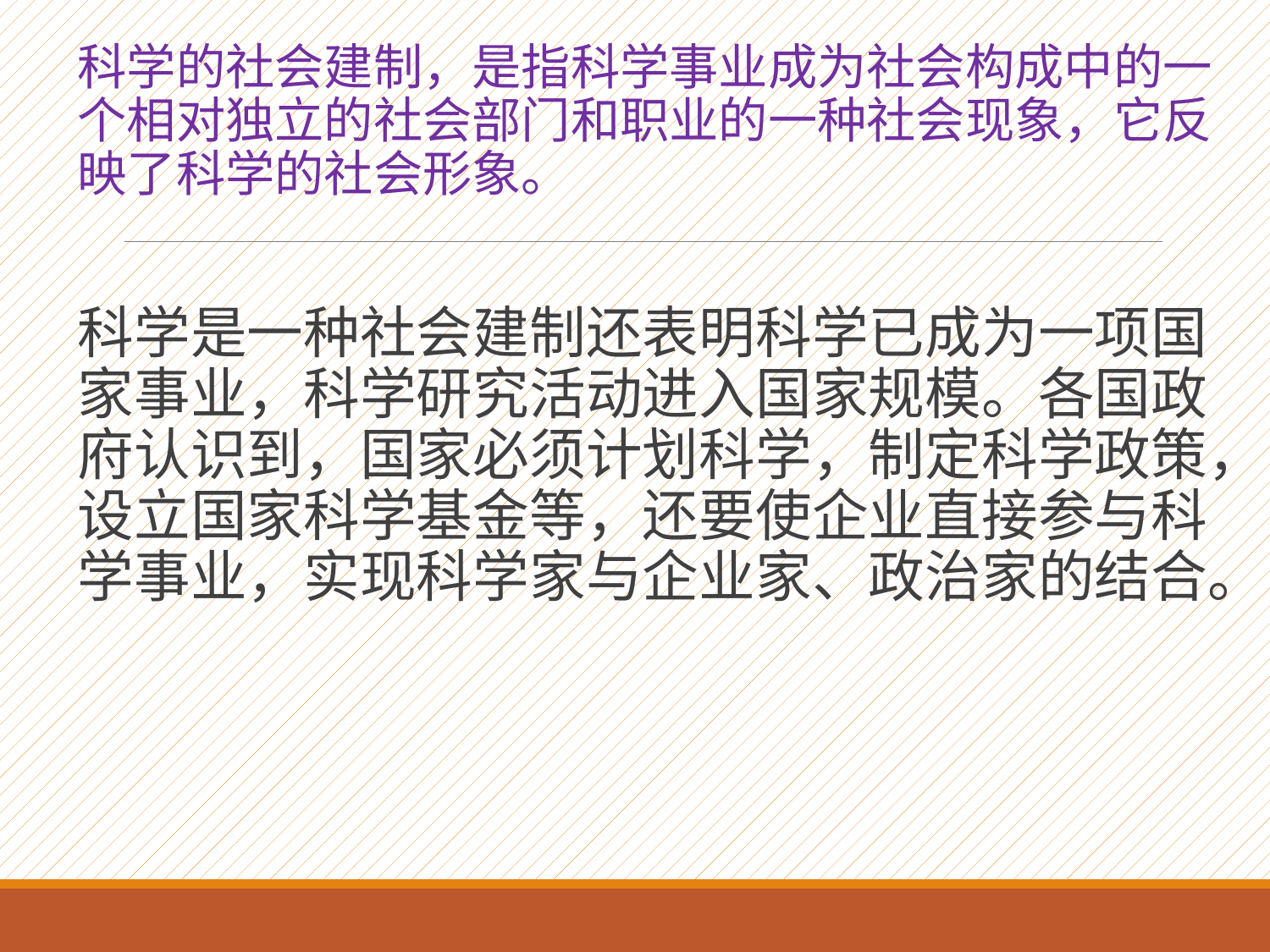

科学的社会建制，是指科学事业成为社会构成中的一个相对独立的社会部门和职业的一种社会现象，它反映了科学的社会形象。

科学是一种社会建制还表明科学已成为一项国家事业，科学研究活动进入国家规模。各国政府认识到，国家必须计划科学，制定科学政策，设立国家科学基金等，还要使企业直接参与科学事业，实现科学家与企业家、政治家的结合。